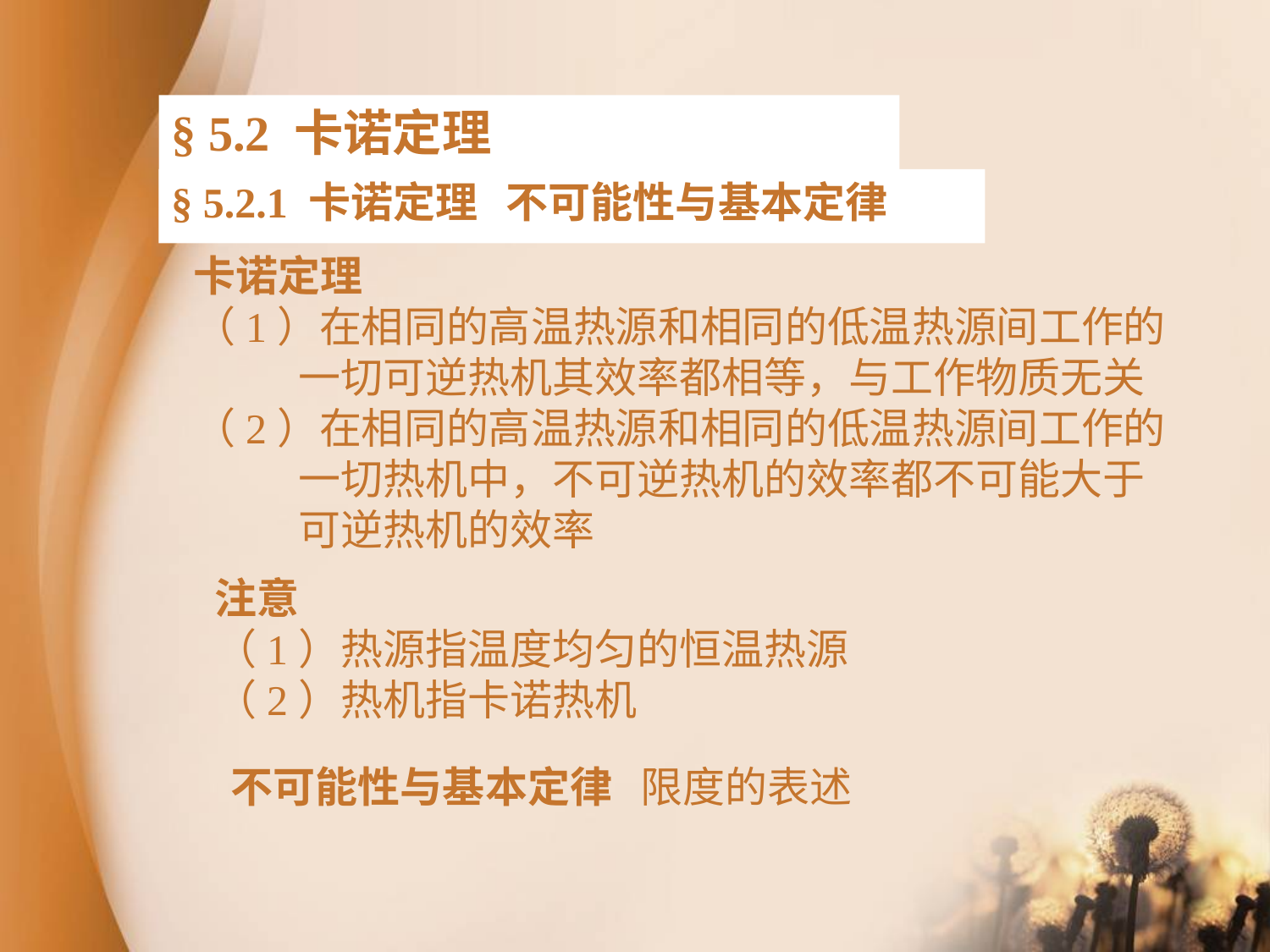

§ 5.2 卡诺定理
§ 5.2.1 卡诺定理   不可能性与基本定律
卡诺定理
（1）在相同的高温热源和相同的低温热源间工作的
          一切可逆热机其效率都相等，与工作物质无关
（2）在相同的高温热源和相同的低温热源间工作的
          一切热机中，不可逆热机的效率都不可能大于
          可逆热机的效率
注意
（1）热源指温度均匀的恒温热源
（2）热机指卡诺热机
不可能性与基本定律   限度的表述